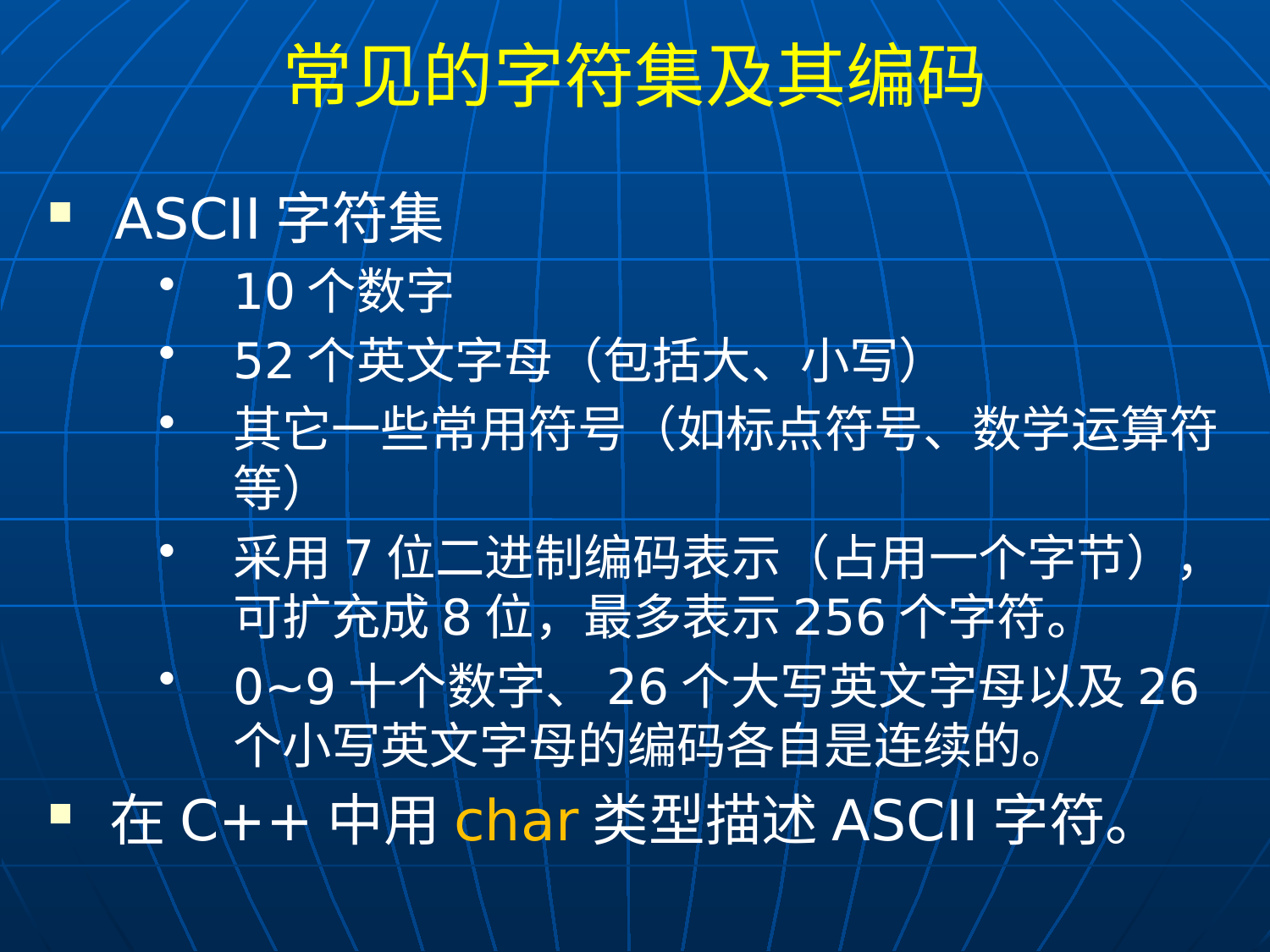

# 常见的字符集及其编码
 ASCII字符集
10个数字
52个英文字母（包括大、小写）
其它一些常用符号（如标点符号、数学运算符等）
采用7位二进制编码表示（占用一个字节），可扩充成8位，最多表示256个字符。
0~9十个数字、26个大写英文字母以及26个小写英文字母的编码各自是连续的。
在C++中用char类型描述ASCII字符。